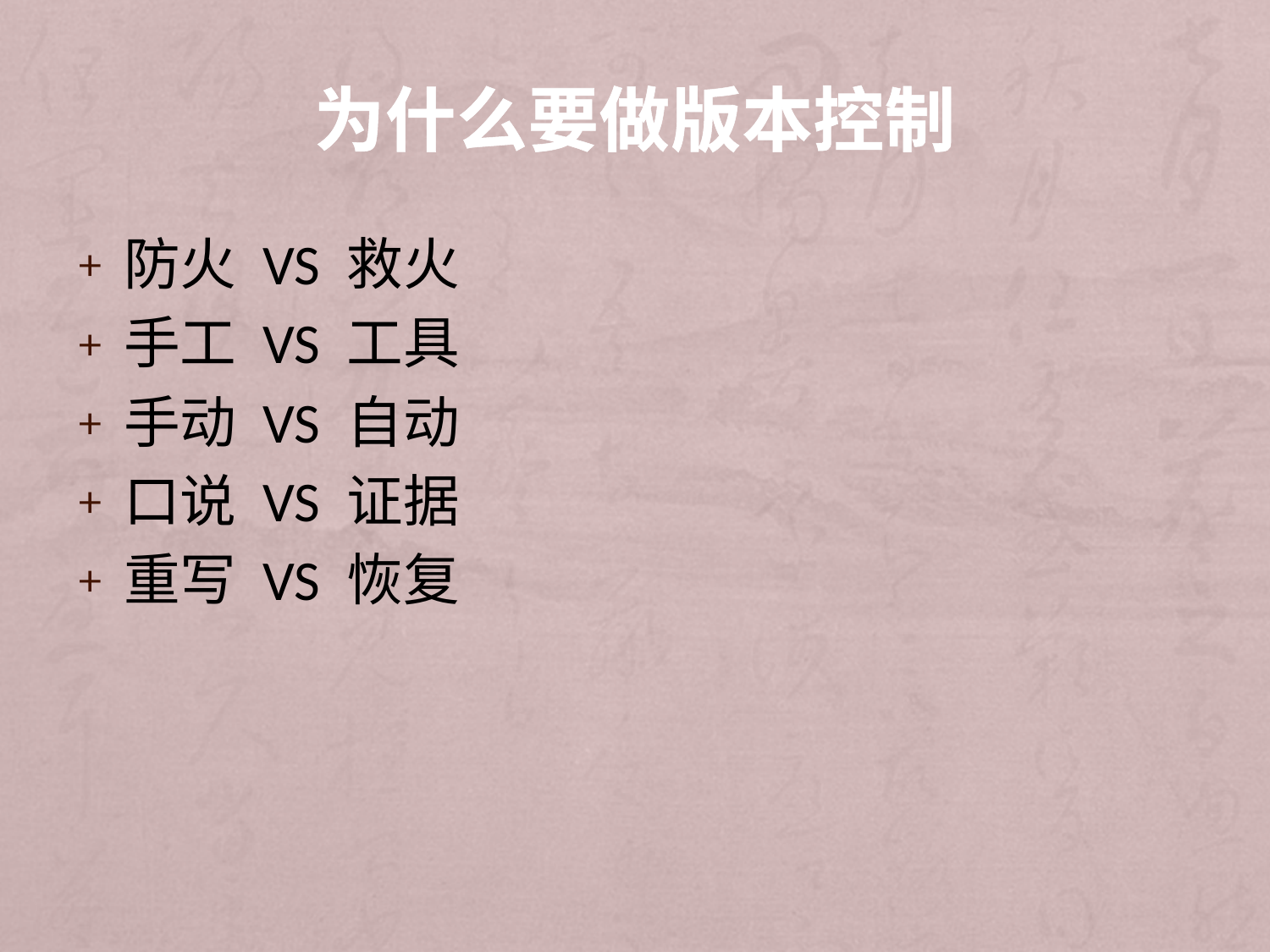

# 为什么要做版本控制
防火 VS 救火
手工 VS 工具
手动 VS 自动
口说 VS 证据
重写 VS 恢复